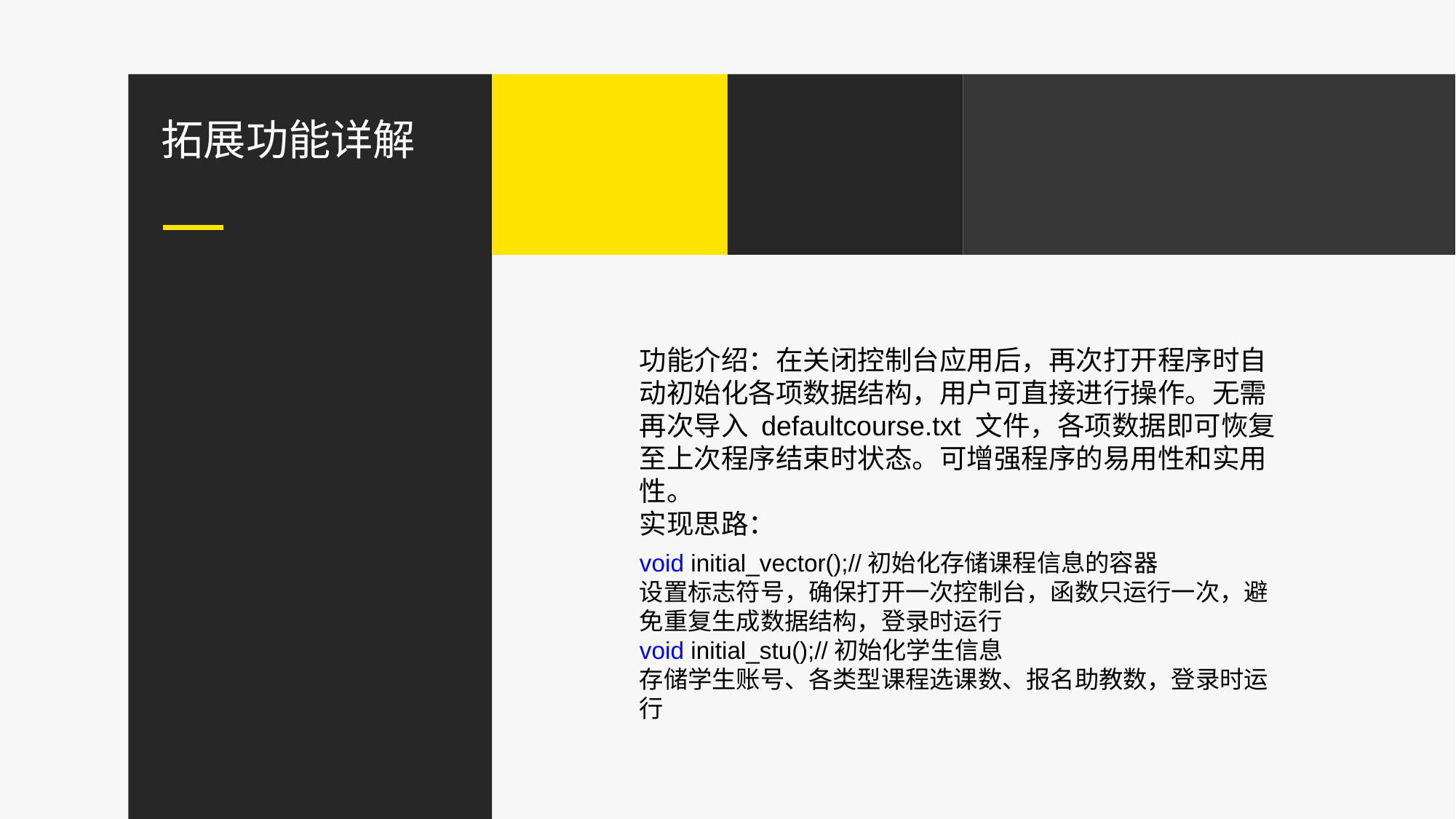

拓展功能详解

功能介绍：在关闭控制台应用后，再次打开程序时自动初始化各项数据结构，用户可直接进行操作。无需再次导入 defaultcourse.txt 文件，各项数据即可恢复至上次程序结束时状态。可增强程序的易用性和实用性。
实现思路：

void initial_vector();//初始化存储课程信息的容器
设置标志符号，确保打开一次控制台，函数只运行一次，避免重复生成数据结构，登录时运行
void initial_stu();//初始化学生信息
存储学生账号、各类型课程选课数、报名助教数，登录时运行